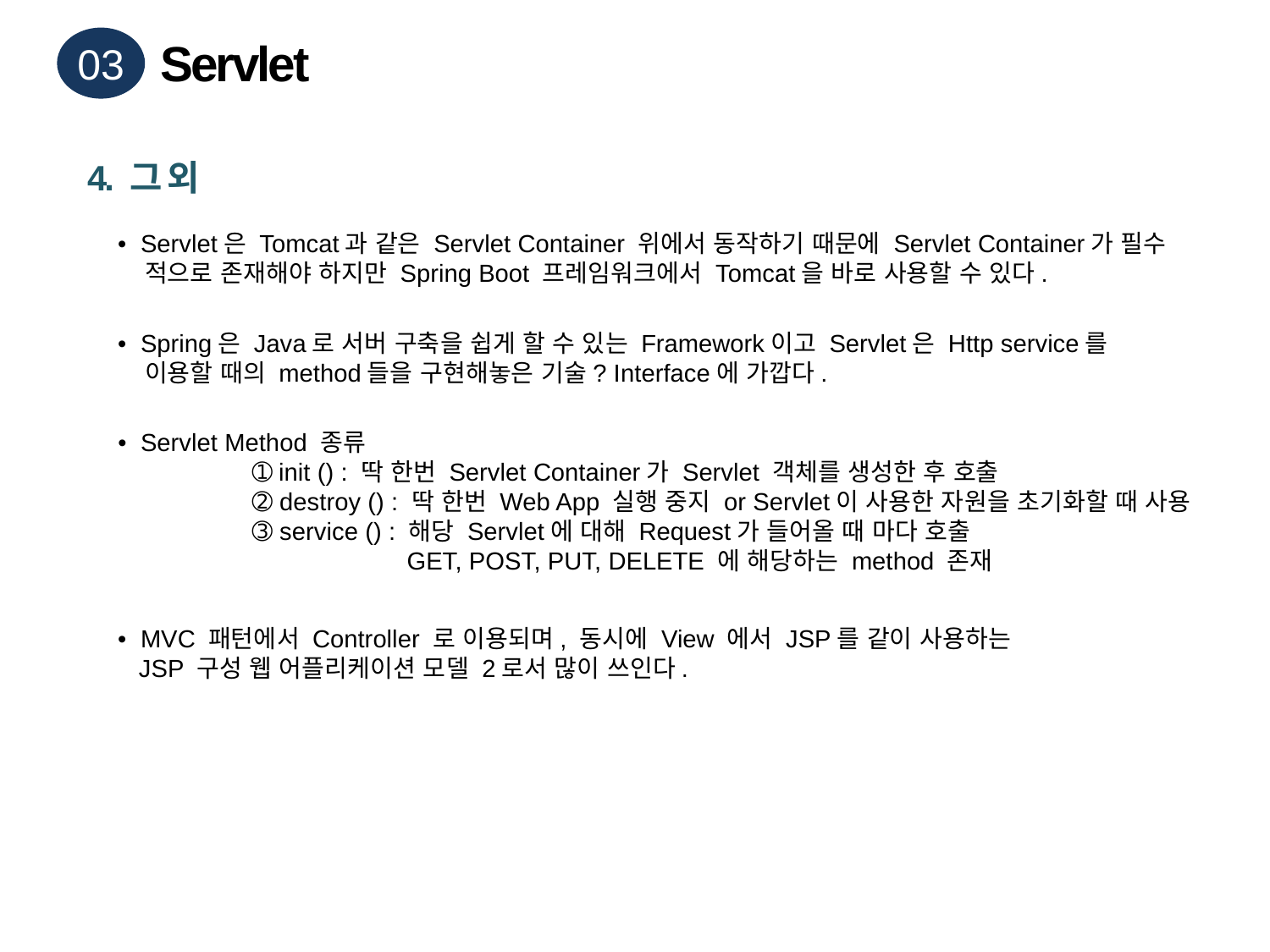

Servlet

03
과목이름이나 영문타이틀

 4. 그 외
•  Servlet은 Tomcat과 같은 Servlet Container 위에서 동작하기 때문에 Servlet Container가 필수
   적으로 존재해야 하지만 Spring Boot 프레임워크에서 Tomcat을 바로 사용할 수 있다.
•  Spring은 Java로 서버 구축을 쉽게 할 수 있는 Framework이고 Servlet은 Http service를
   이용할 때의 method들을 구현해놓은 기술? Interface에 가깝다.

•  Servlet Method 종류
   	 ➀ init () : 딱 한번 Servlet Container가 Servlet 객체를 생성한 후 호출
	 ➁ destroy () : 딱 한번 Web App 실행 중지 or Servlet이 사용한 자원을 초기화할 때 사용
 	 ➂ service () : 해당 Servlet에 대해 Request가 들어올 때 마다 호출
		     GET, POST, PUT, DELETE 에 해당하는 method 존재

•  MVC 패턴에서 Controller 로 이용되며, 동시에 View 에서 JSP를 같이 사용하는
   JSP 구성 웹 어플리케이션 모델 2로서 많이 쓰인다.